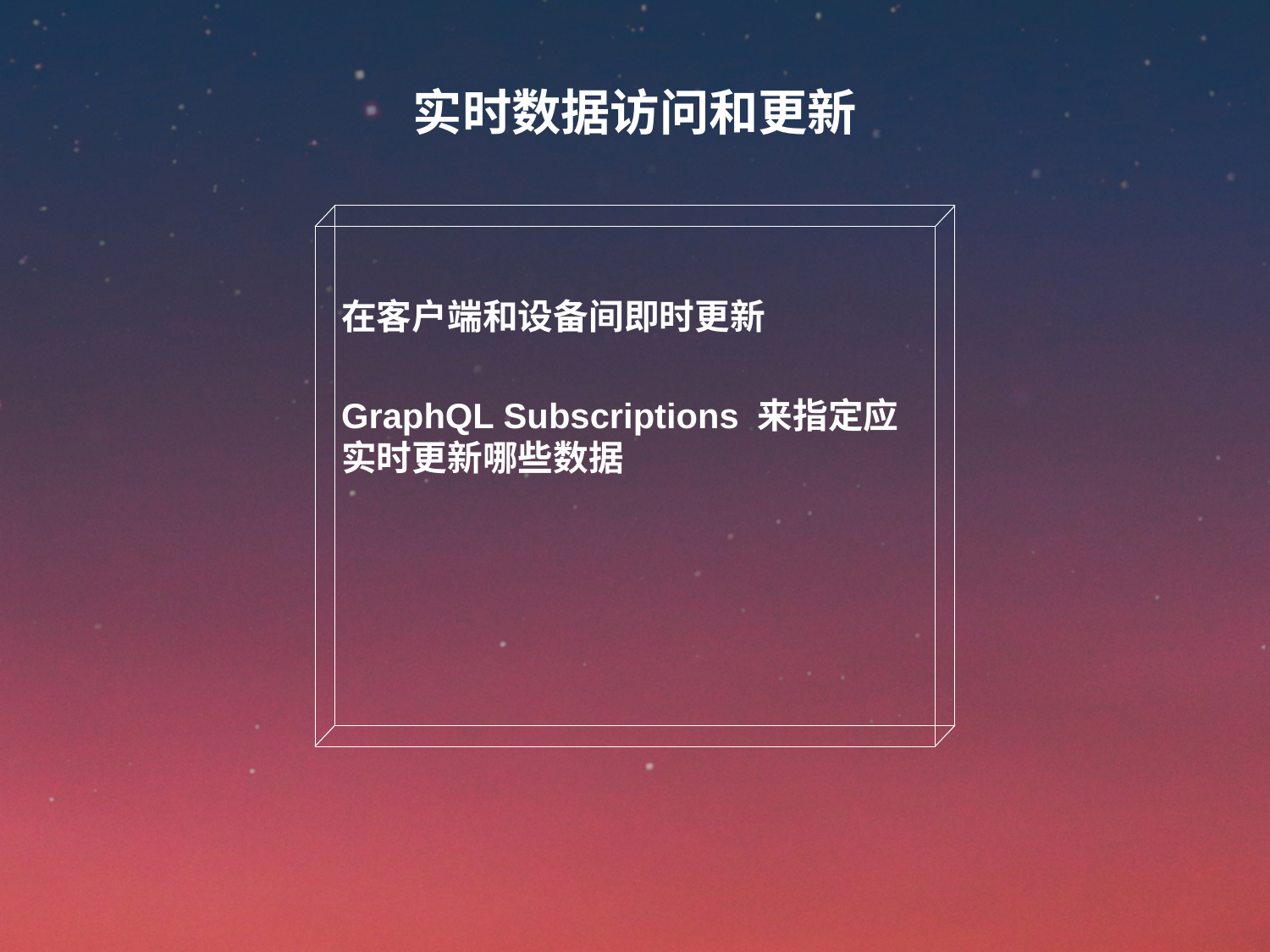

实时数据访问和更新
在客户端和设备间即时更新

GraphQL Subscriptions 来指定应实时更新哪些数据